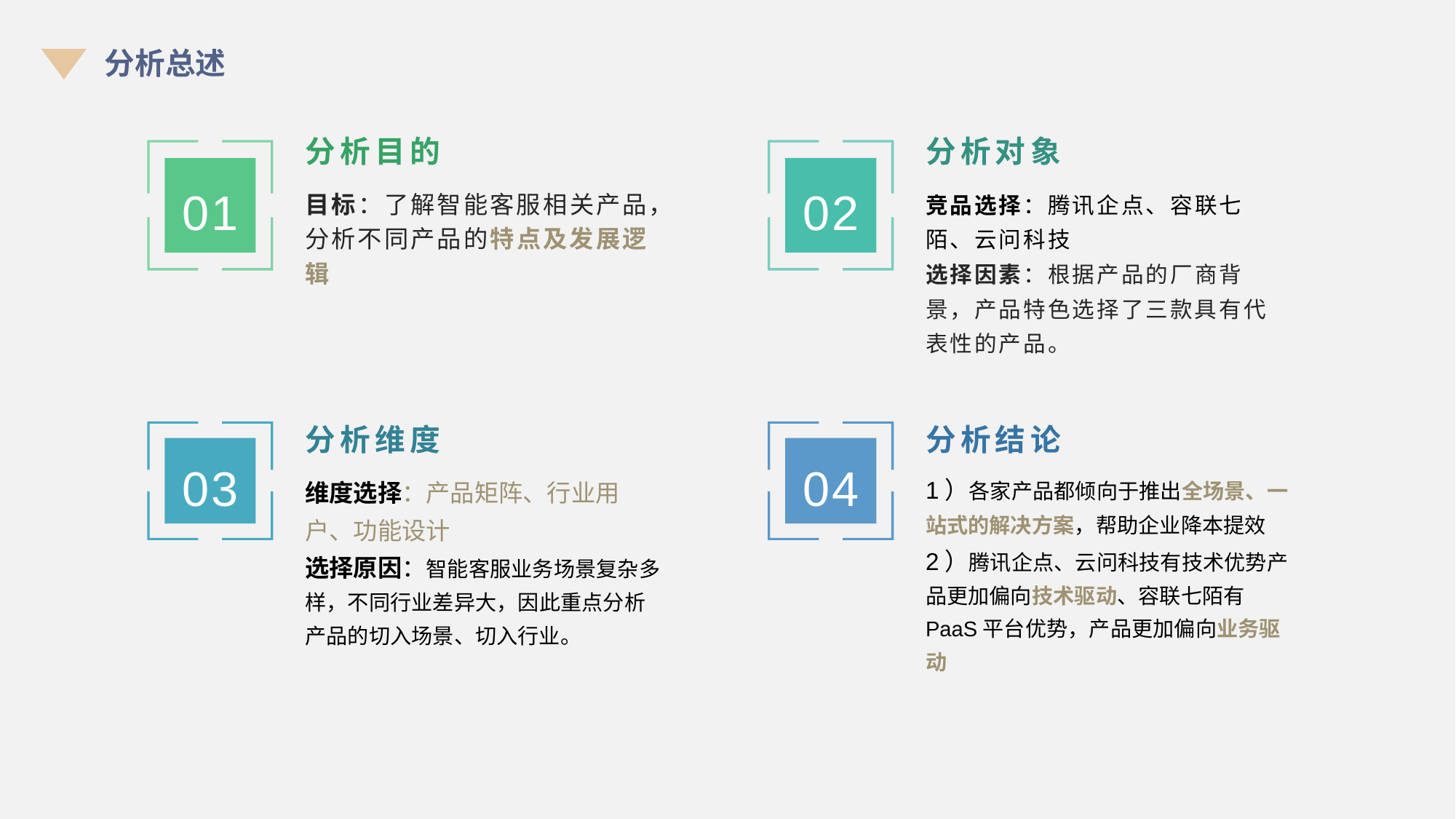

分析总述

分析目的
分析对象

01
02
目标：了解智能客服相关产品，分析不同产品的特点及发展逻辑
竞品选择：腾讯企点、容联七陌、云问科技
选择因素：根据产品的厂商背景，产品特色选择了三款具有代表性的产品。

分析维度
分析结论

03
04
1）各家产品都倾向于推出全场景、一站式的解决方案，帮助企业降本提效
2）腾讯企点、云问科技有技术优势产品更加偏向技术驱动、容联七陌有PaaS平台优势，产品更加偏向业务驱动

维度选择：产品矩阵、行业用户、功能设计
选择原因：智能客服业务场景复杂多样，不同行业差异大，因此重点分析产品的切入场景、切入行业。